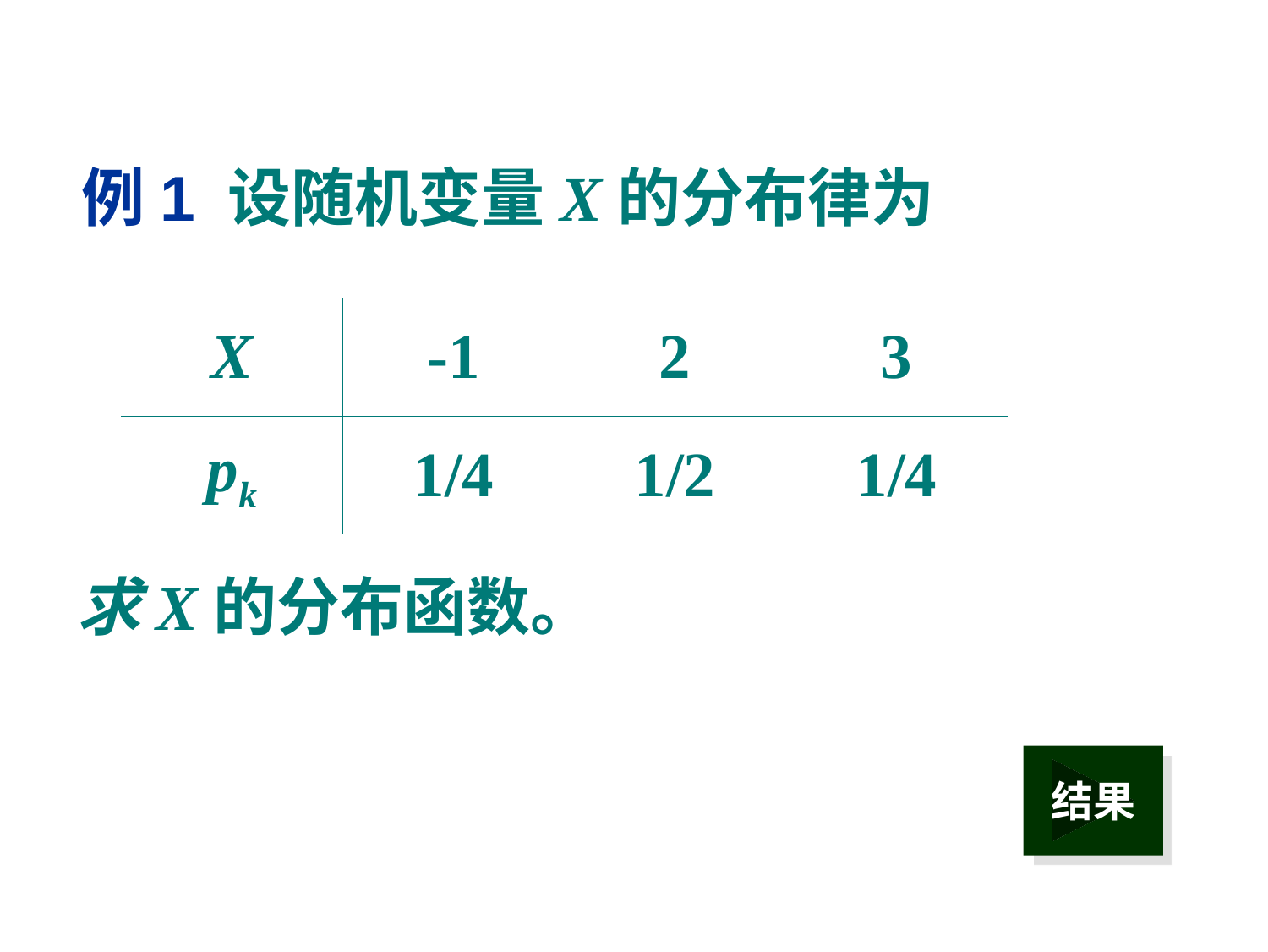

# 例1 设随机变量X的分布律为
| X | -1 | 2 | 3 |
| --- | --- | --- | --- |
| pk | 1/4 | 1/2 | 1/4 |
求X的分布函数。
结果